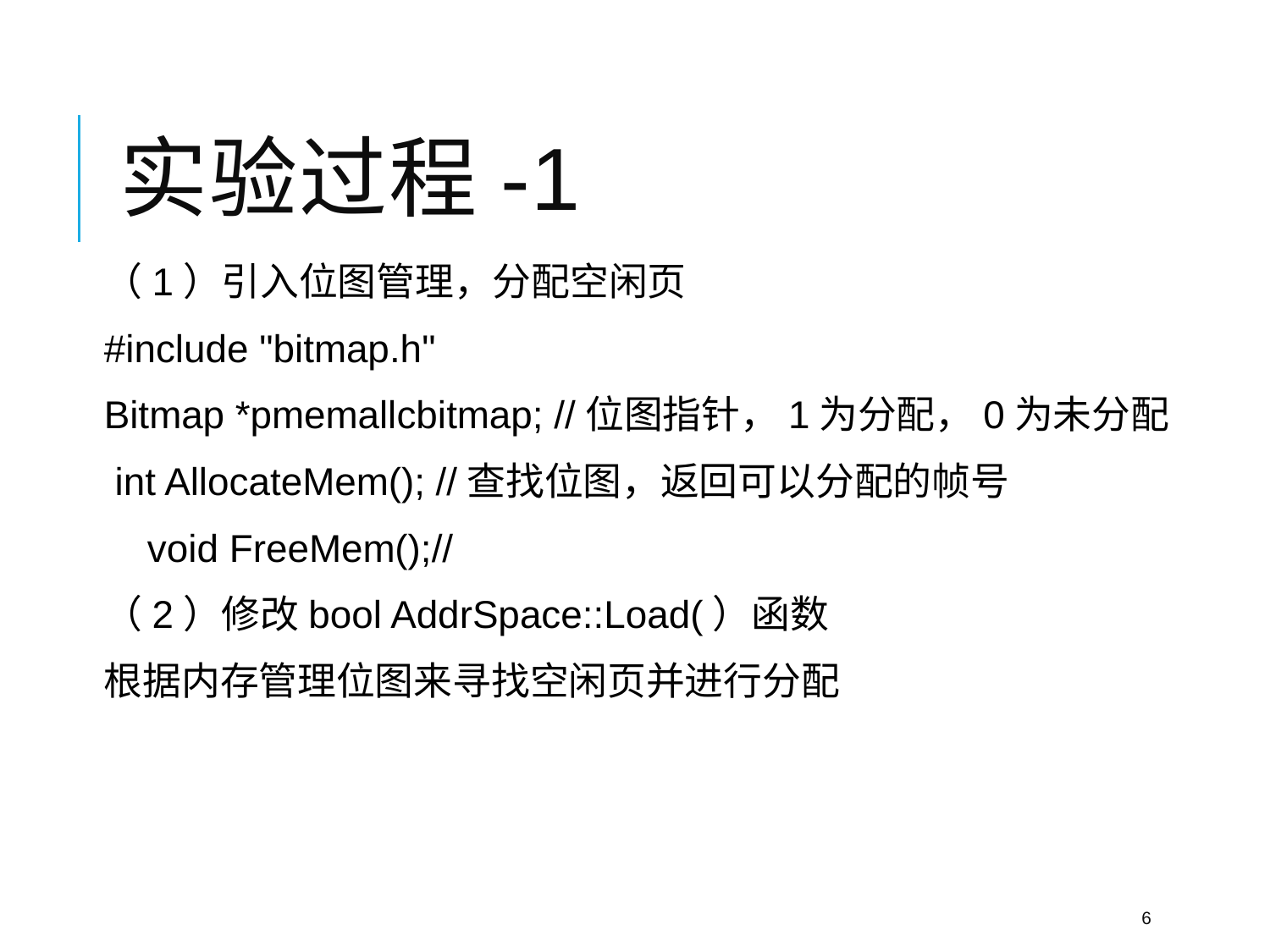

# 实验过程-1
（1）引入位图管理，分配空闲页
#include "bitmap.h"
Bitmap *pmemallcbitmap; //位图指针，1为分配，0为未分配
 int AllocateMem(); //查找位图，返回可以分配的帧号
    void FreeMem();//
（2）修改bool AddrSpace::Load(）函数
根据内存管理位图来寻找空闲页并进行分配
6